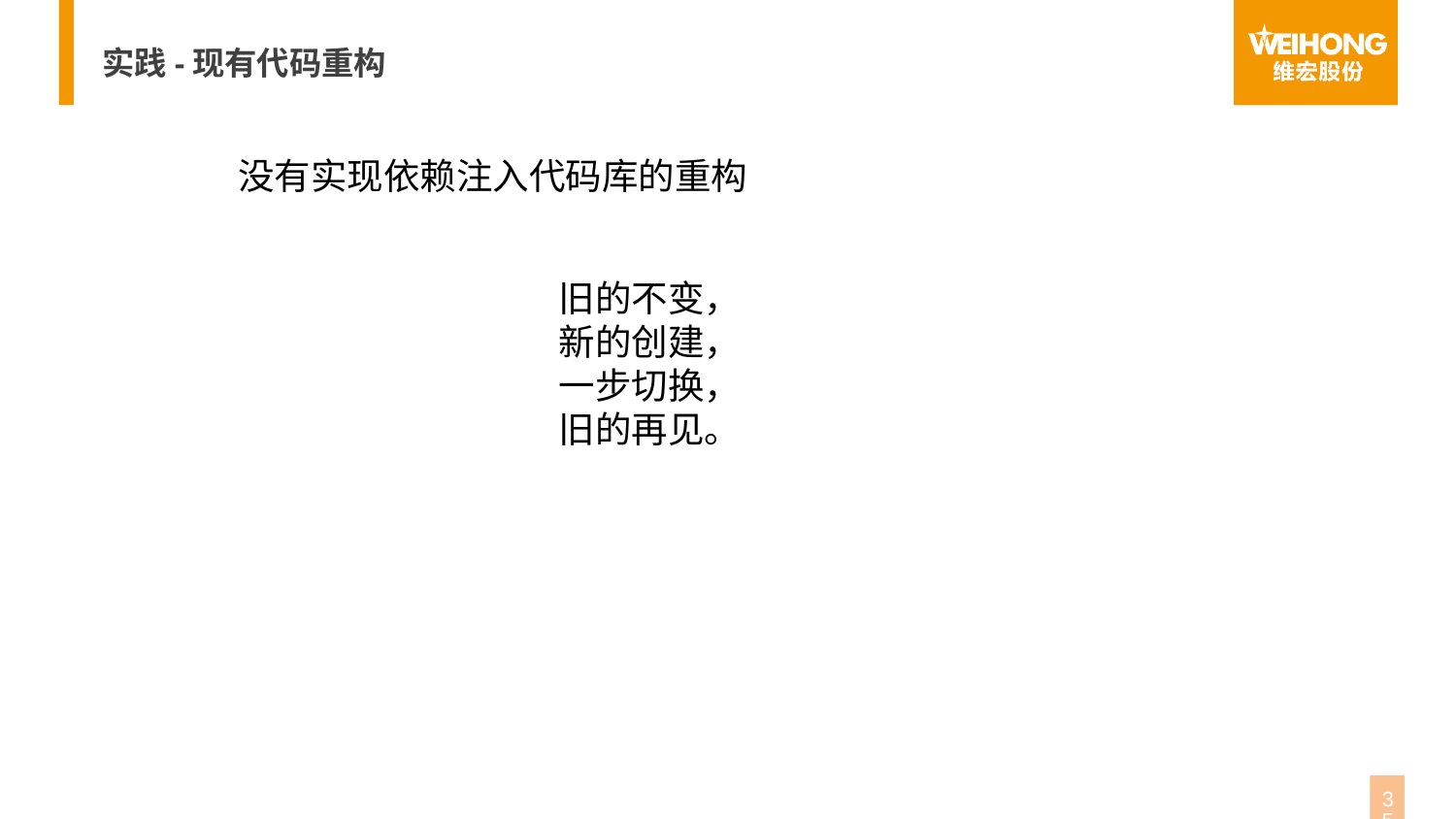

实践-现有代码重构

没有实现依赖注入代码库的重构
旧的不变，
新的创建，
一步切换，
旧的再见。